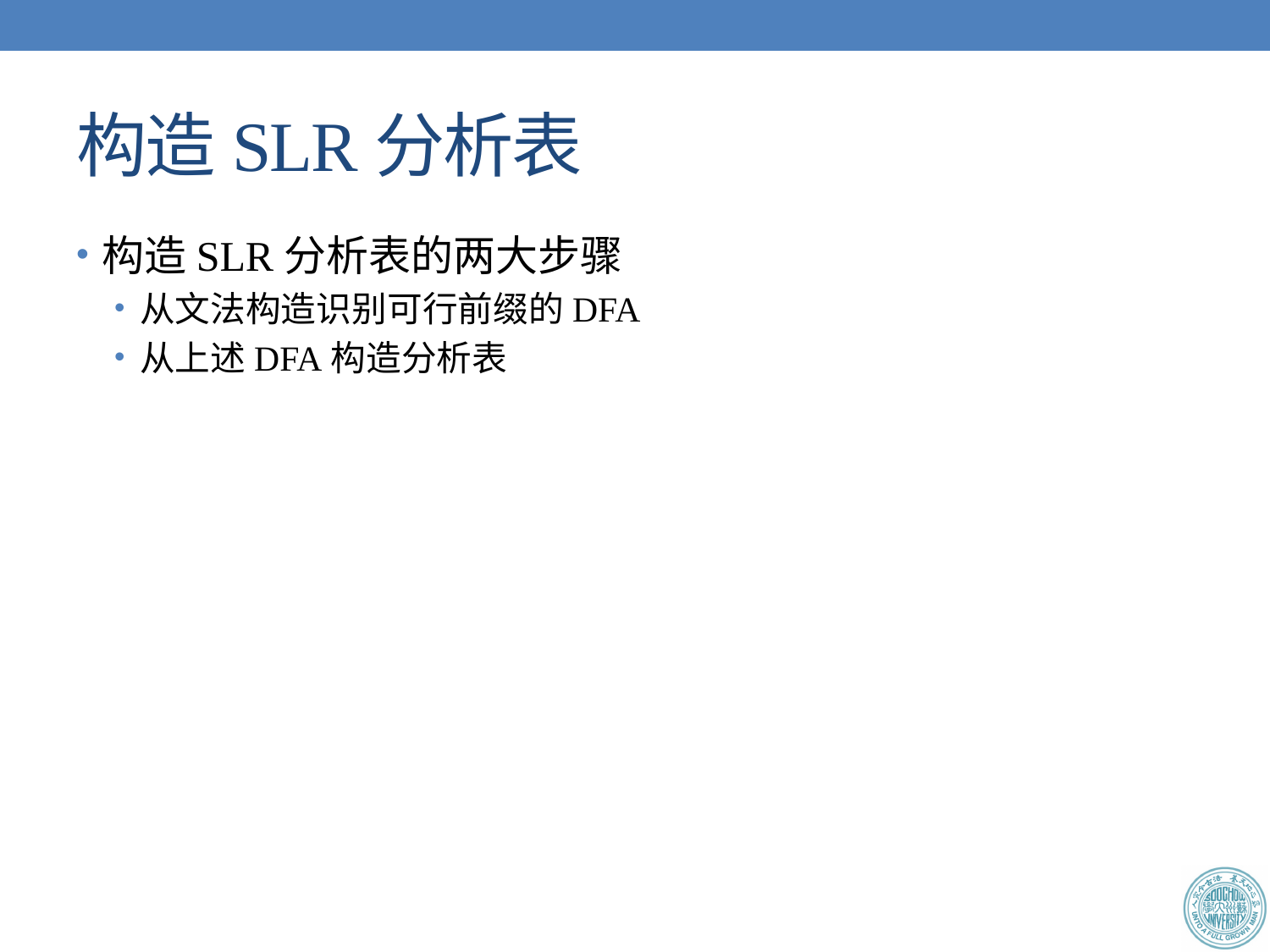

# 构造SLR分析表
构造SLR分析表的两大步骤
从文法构造识别可行前缀的DFA
从上述DFA构造分析表